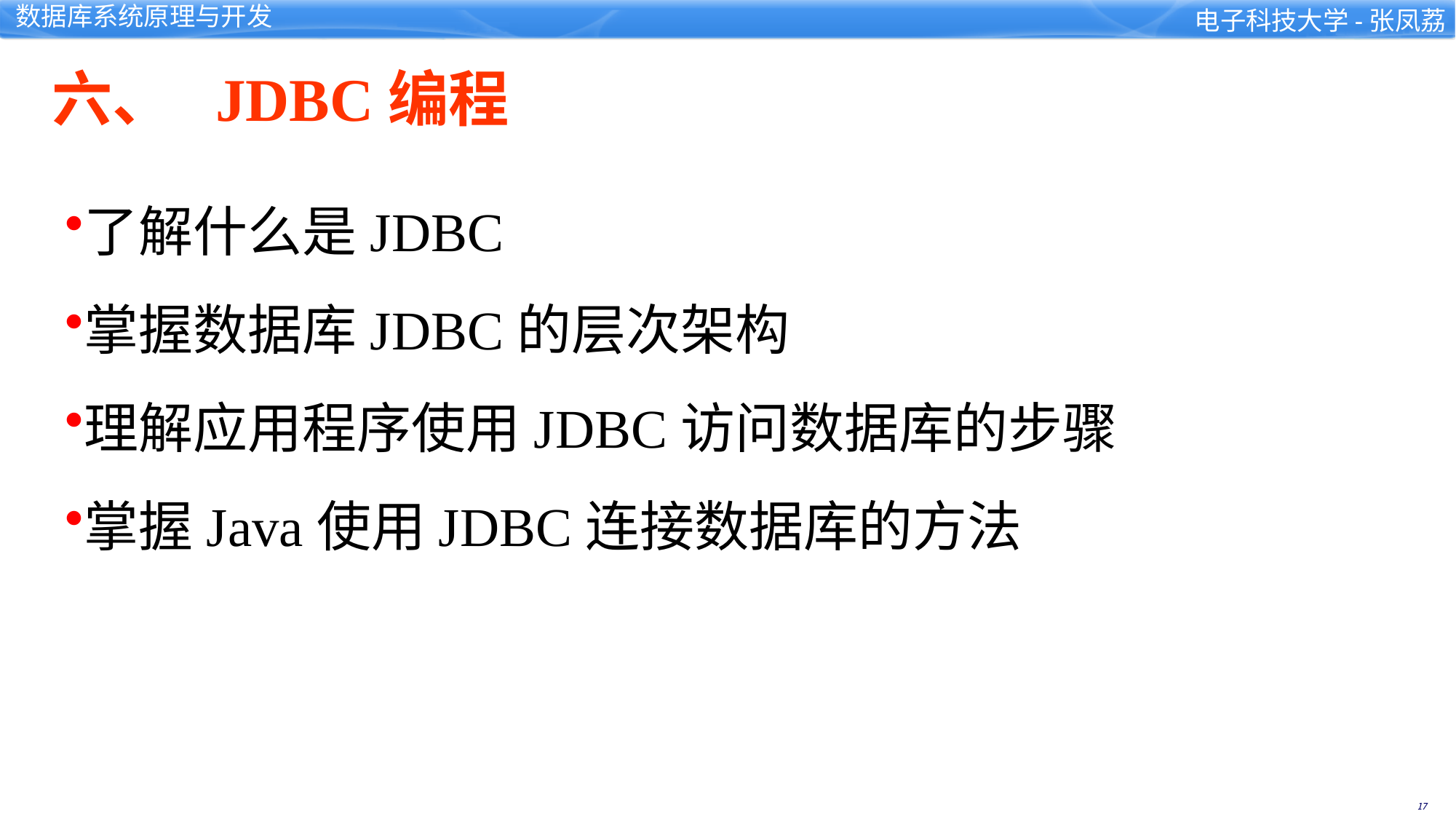

六、  JDBC编程
了解什么是JDBC
掌握数据库JDBC的层次架构
理解应用程序使用JDBC访问数据库的步骤
掌握Java使用JDBC连接数据库的方法